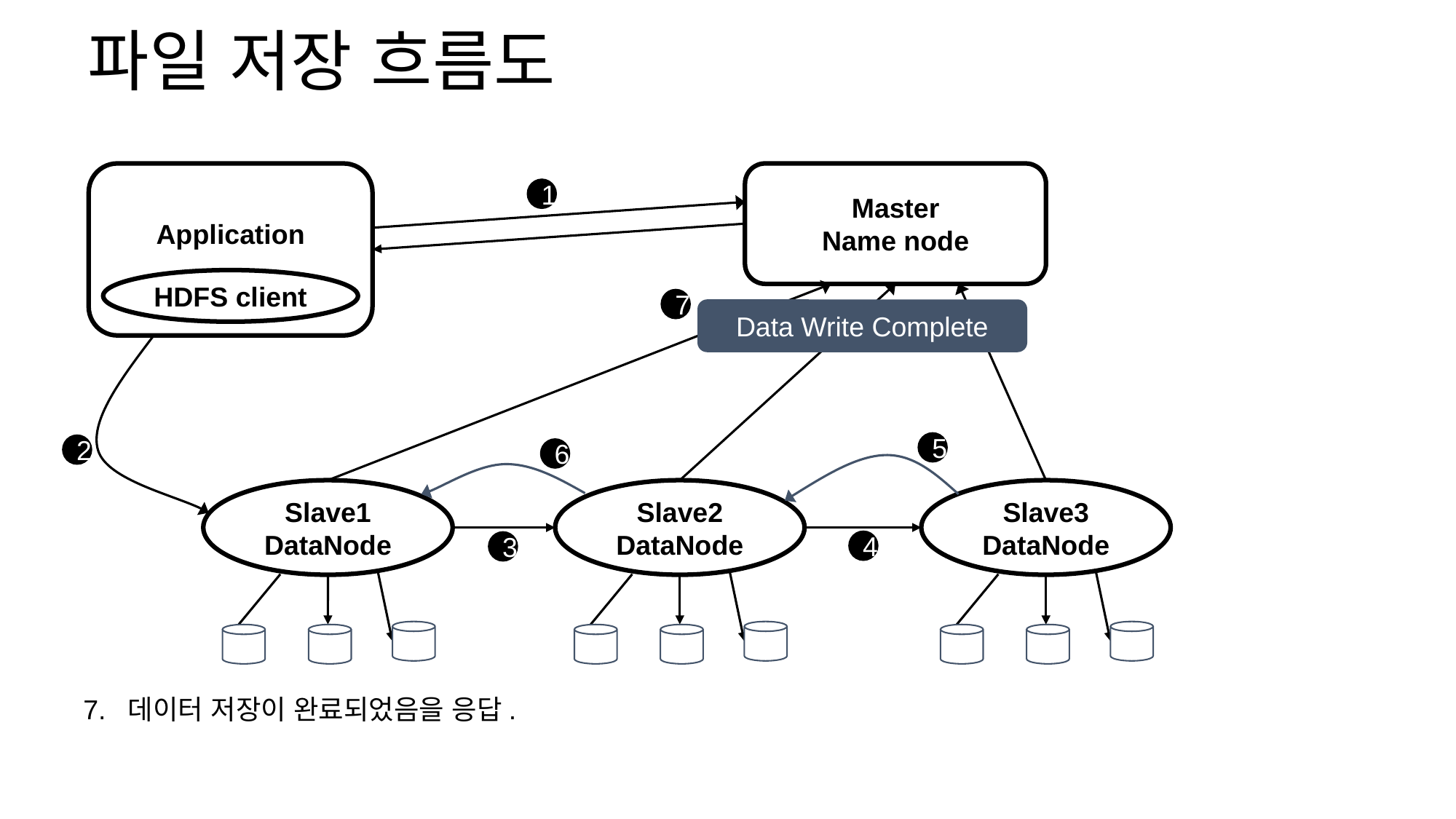

# 파일 저장 흐름도
Application

Master
Name node
1
HDFS client
7
Data Write Complete

5
2
6

Slave1
DataNode
Slave2
DataNode
Slave3
DataNode
4
3

7.  데이터 저장이 완료되었음을 응답.